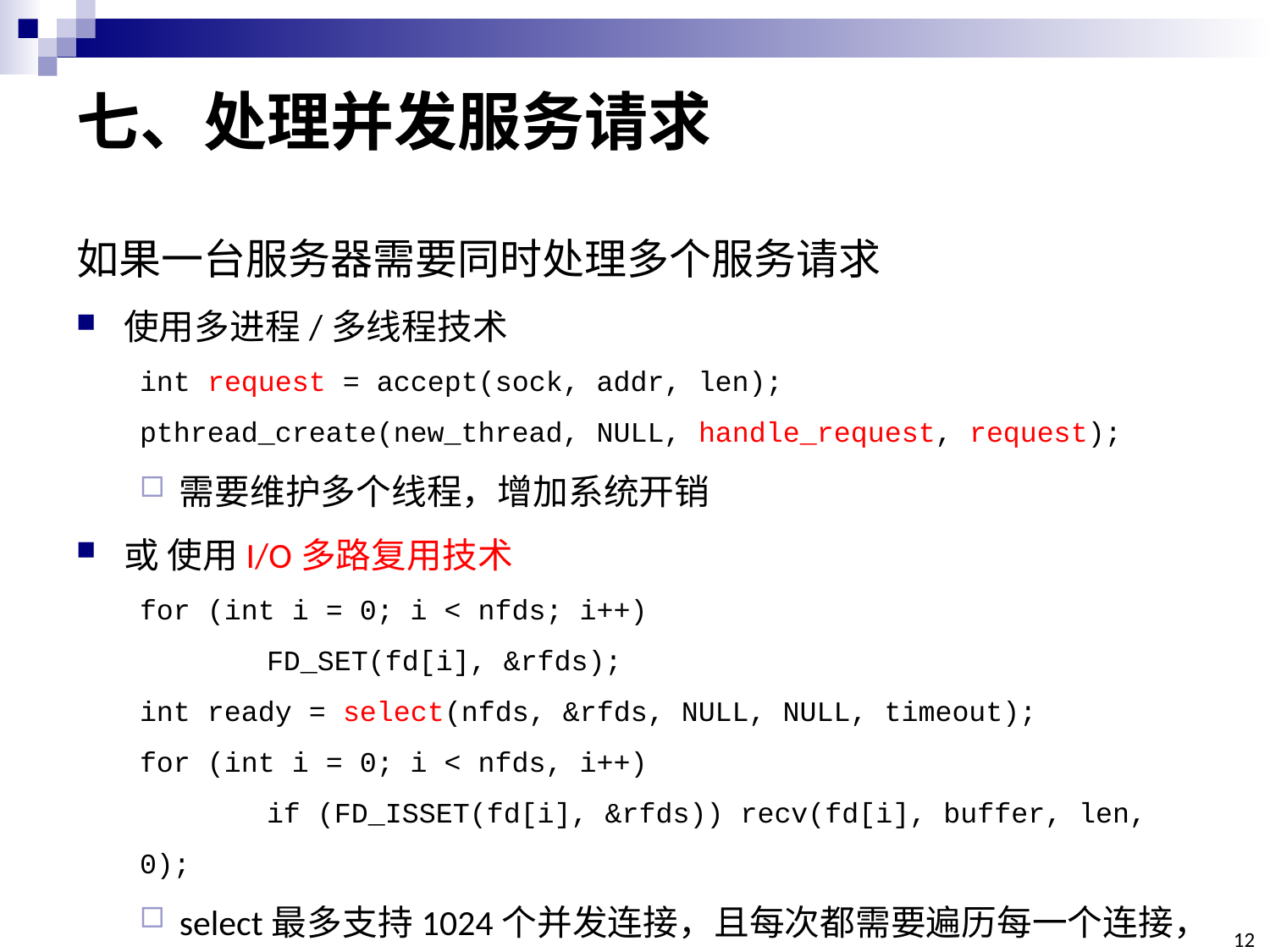

# 七、处理并发服务请求
如果一台服务器需要同时处理多个服务请求
使用多进程/多线程技术
int request = accept(sock, addr, len);
pthread_create(new_thread, NULL, handle_request, request);
需要维护多个线程，增加系统开销
或 使用I/O多路复用技术
for (int i = 0; i < nfds; i++)
	FD_SET(fd[i], &rfds);
int ready = select(nfds, &rfds, NULL, NULL, timeout);
for (int i = 0; i < nfds, i++)
	if (FD_ISSET(fd[i], &rfds)) recv(fd[i], buffer, len, 0);
select最多支持1024个并发连接，且每次都需要遍历每一个连接，用epoll可以避免该限制
12